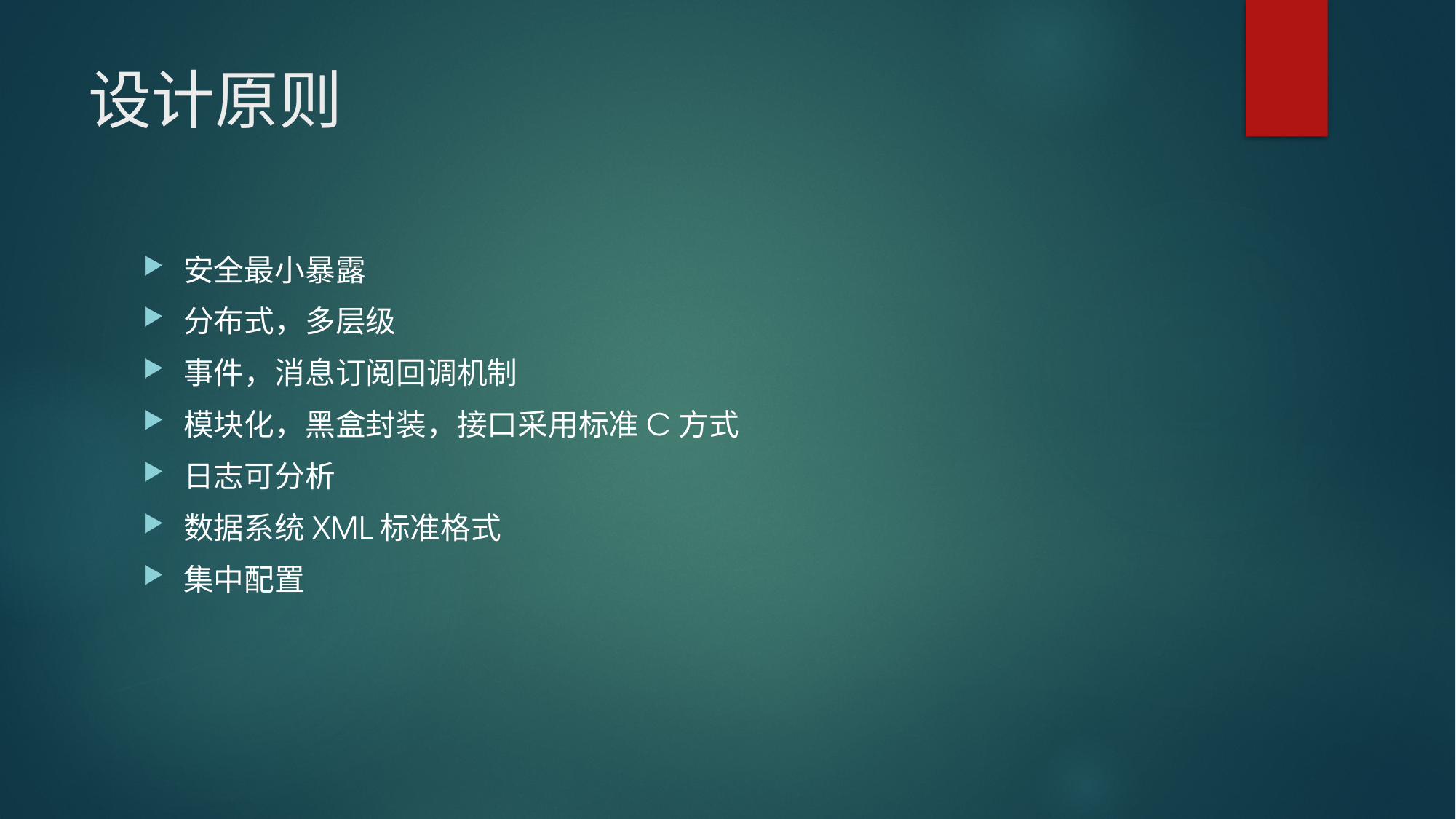

# 设计原则
安全最小暴露
分布式，多层级
事件，消息订阅回调机制
模块化，黑盒封装，接口采用标准C方式
日志可分析
数据系统XML标准格式
集中配置